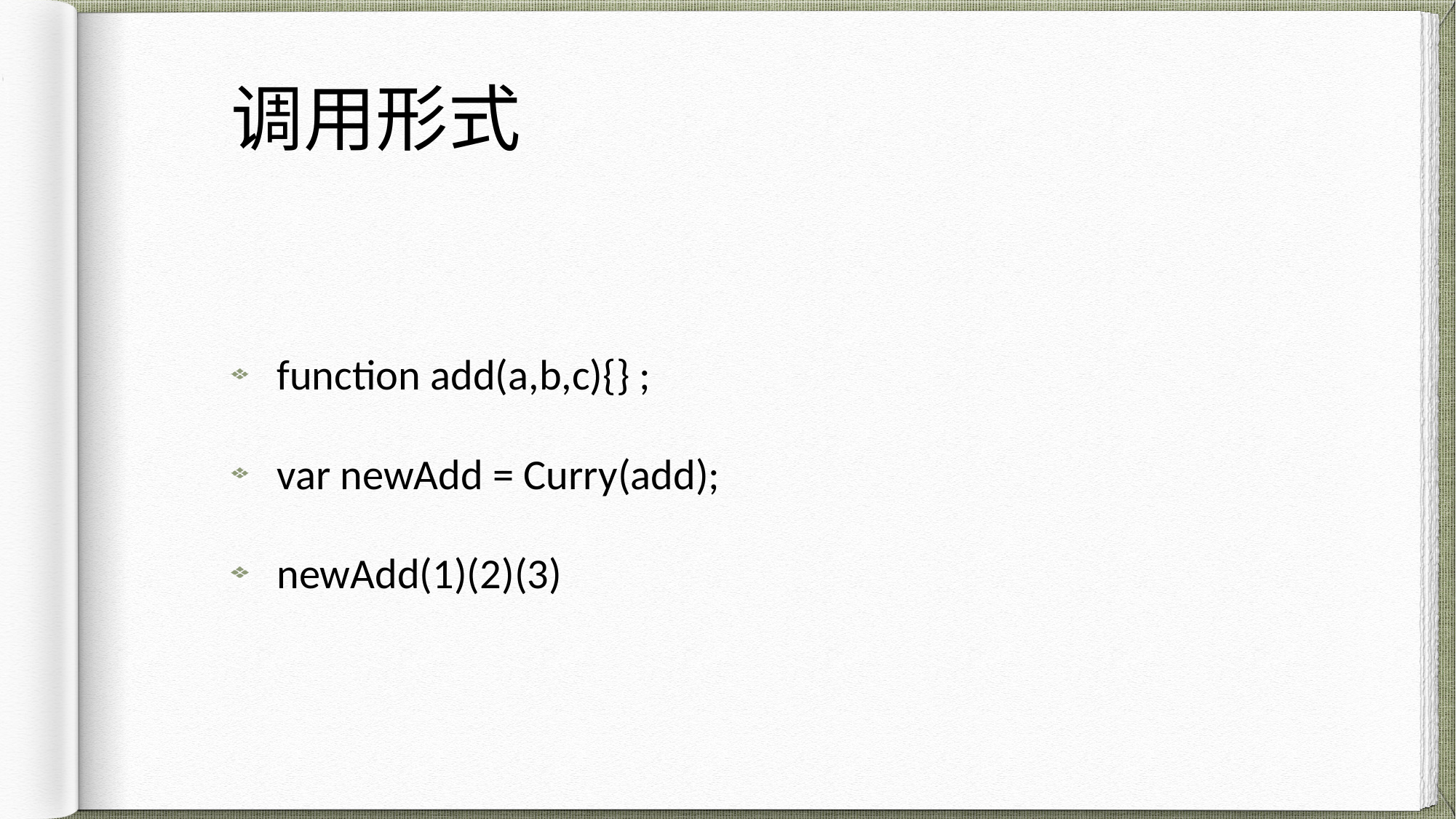

# 调用形式
function add(a,b,c){} ;
var newAdd = Curry(add);
newAdd(1)(2)(3)